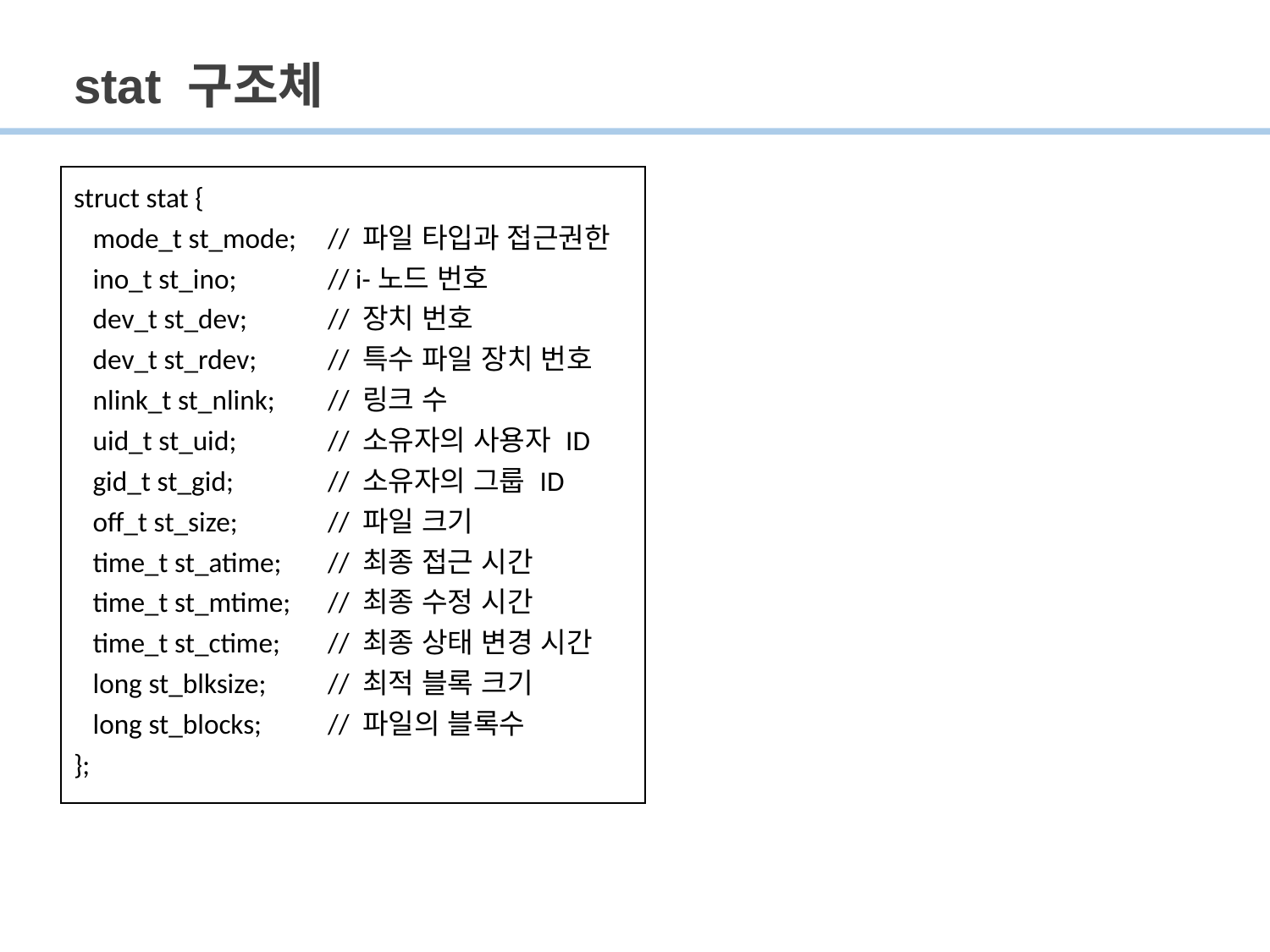

# stat 구조체
struct stat {
   mode_t st_mode; 	// 파일 타입과 접근권한
   ino_t st_ino; 	// i-노드 번호
   dev_t st_dev; 	// 장치 번호
   dev_t st_rdev; 	// 특수 파일 장치 번호
   nlink_t st_nlink; 	// 링크 수
   uid_t st_uid; 	// 소유자의 사용자 ID
   gid_t st_gid; 	// 소유자의 그룹 ID
   off_t st_size; 	// 파일 크기
   time_t st_atime; 	// 최종 접근 시간
   time_t st_mtime; 	// 최종 수정 시간
   time_t st_ctime; 	// 최종 상태 변경 시간
   long st_blksize;	// 최적 블록 크기
   long st_blocks; 	// 파일의 블록수
};